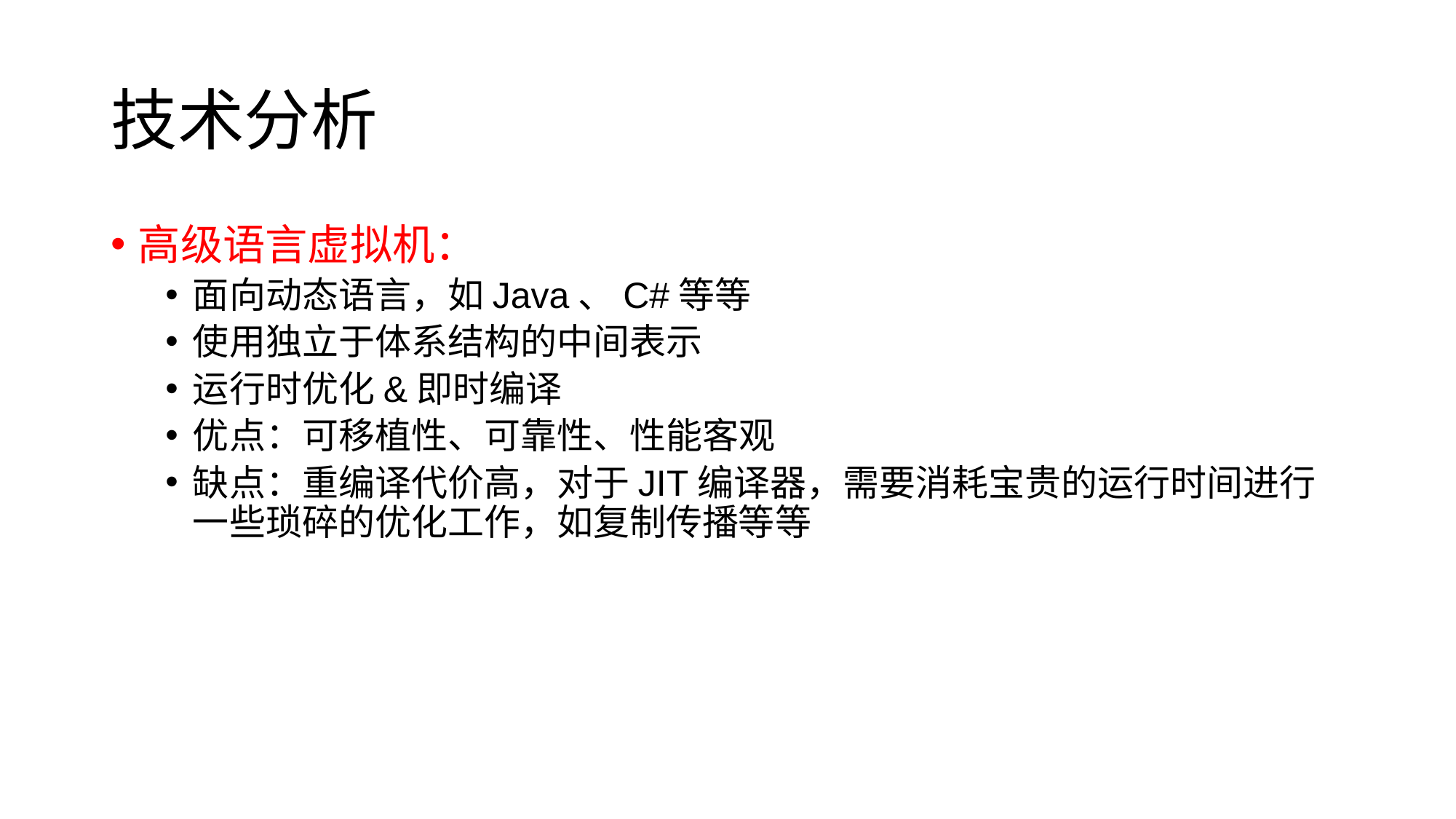

# 技术分析
高级语言虚拟机：
面向动态语言，如Java、C#等等
使用独立于体系结构的中间表示
运行时优化&即时编译
优点：可移植性、可靠性、性能客观
缺点：重编译代价高，对于JIT编译器，需要消耗宝贵的运行时间进行一些琐碎的优化工作，如复制传播等等